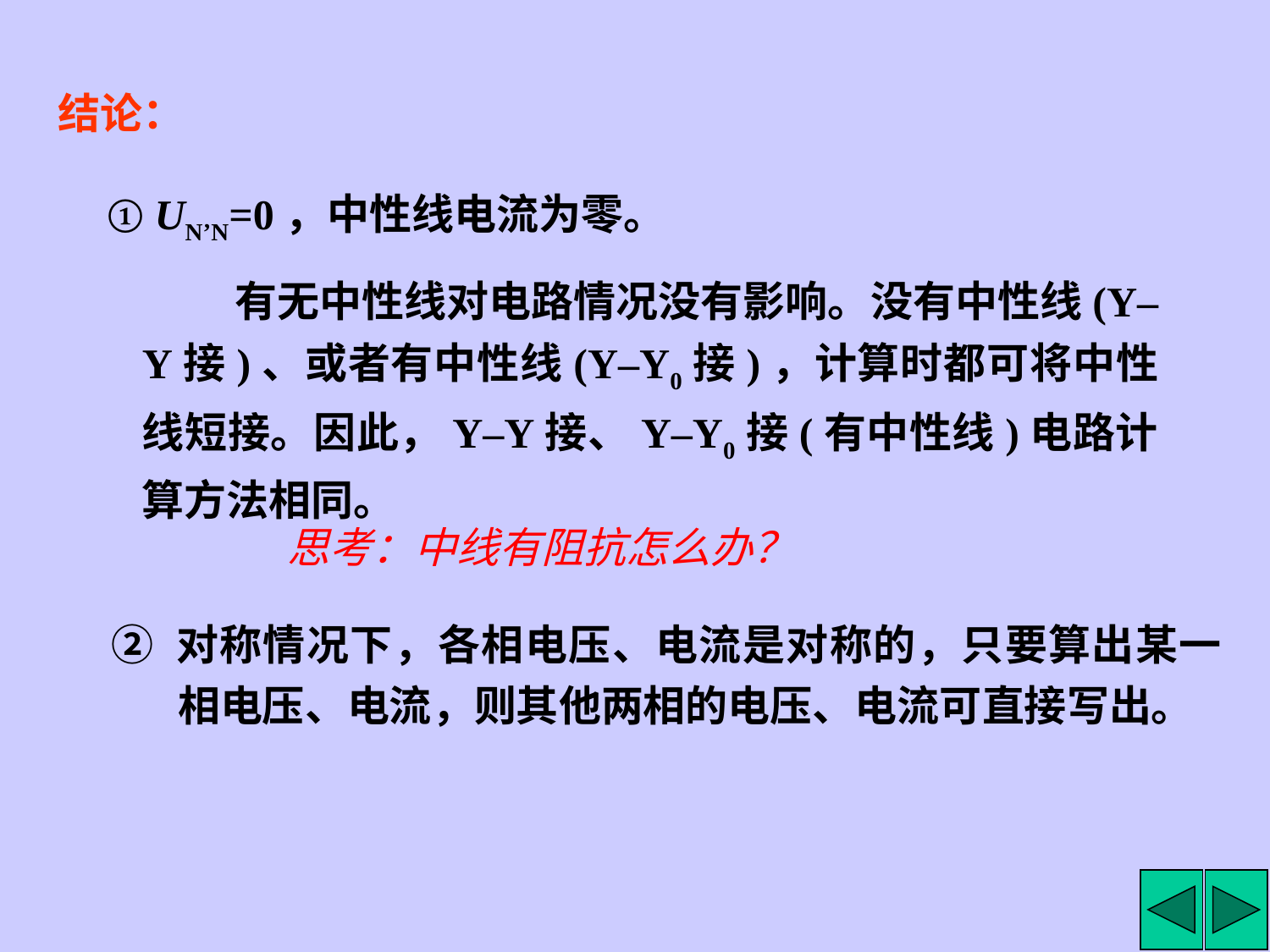

结论：
① UN’N=0，中性线电流为零。
有无中性线对电路情况没有影响。没有中性线(Y–Y接)、或者有中性线(Y–Y0接)，计算时都可将中性线短接。因此，Y–Y接、Y–Y0接(有中性线)电路计算方法相同。
思考：中线有阻抗怎么办？
② 对称情况下，各相电压、电流是对称的，只要算出某一相电压、电流，则其他两相的电压、电流可直接写出。